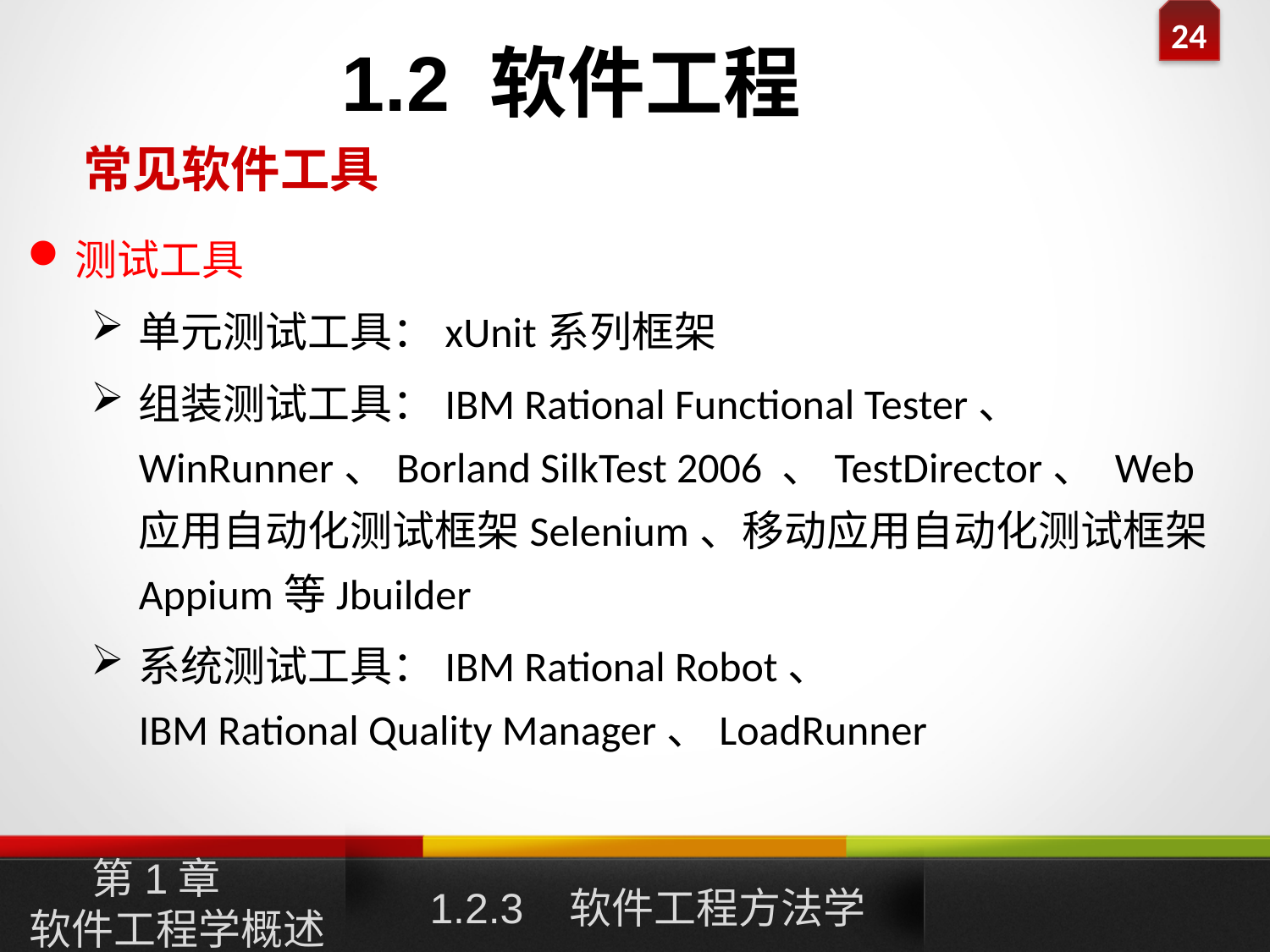

1.2 软件工程
常见软件工具
测试工具
单元测试工具：xUnit系列框架
组装测试工具：IBM Rational Functional Tester、 WinRunner、Borland SilkTest 2006 、TestDirector、 Web应用自动化测试框架Selenium、移动应用自动化测试框架Appium等Jbuilder
系统测试工具：IBM Rational Robot、 IBM Rational Quality Manager、LoadRunner

1.2.3   软件工程方法学